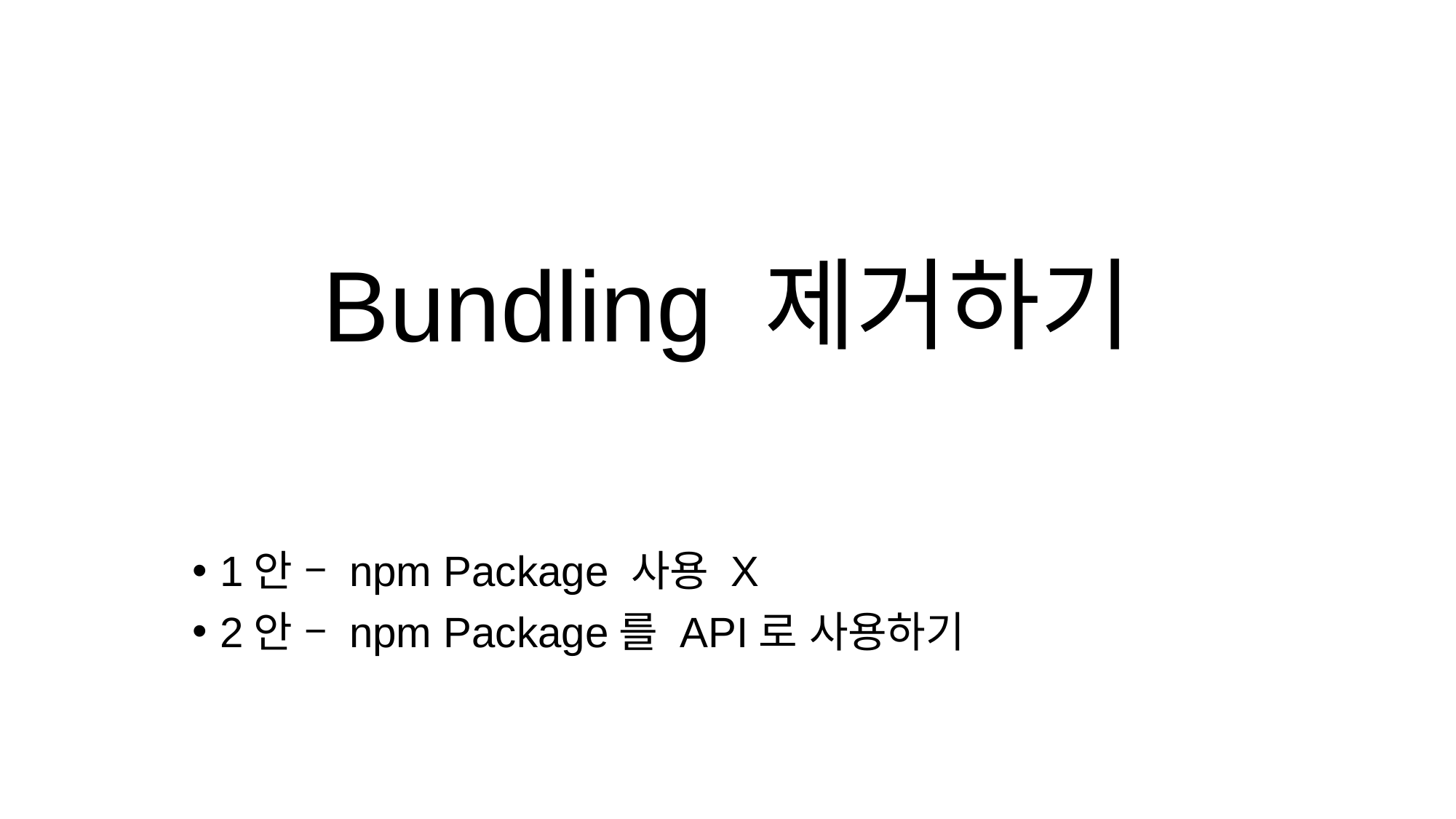

# Bundling 제거하기
1안 – npm Package 사용 X
2안 – npm Package를 API로 사용하기